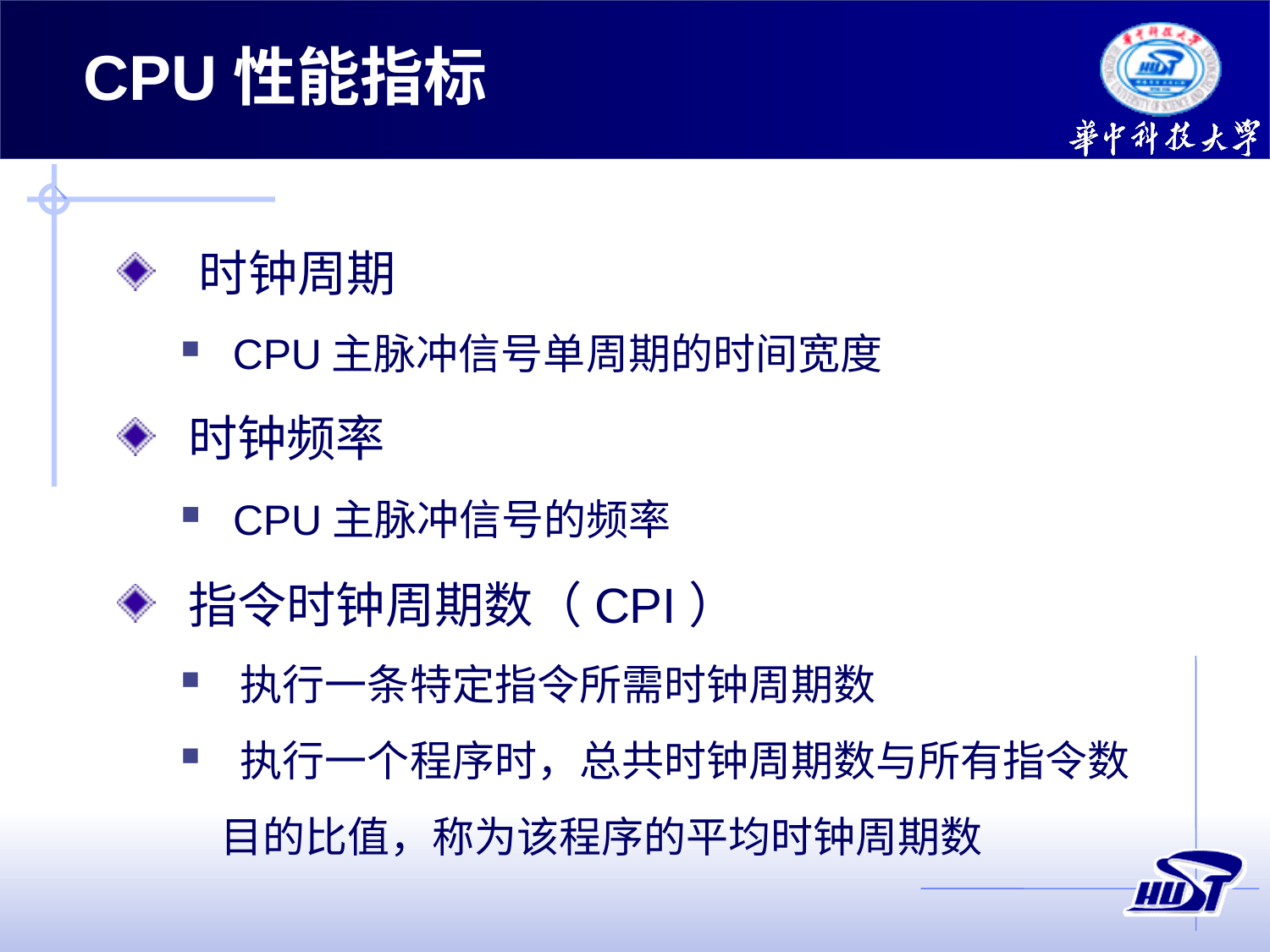

# CPU性能指标
  时钟周期
 CPU主脉冲信号单周期的时间宽度
 时钟频率
 CPU主脉冲信号的频率
 指令时钟周期数（CPI）
 执行一条特定指令所需时钟周期数
 执行一个程序时，总共时钟周期数与所有指令数目的比值，称为该程序的平均时钟周期数